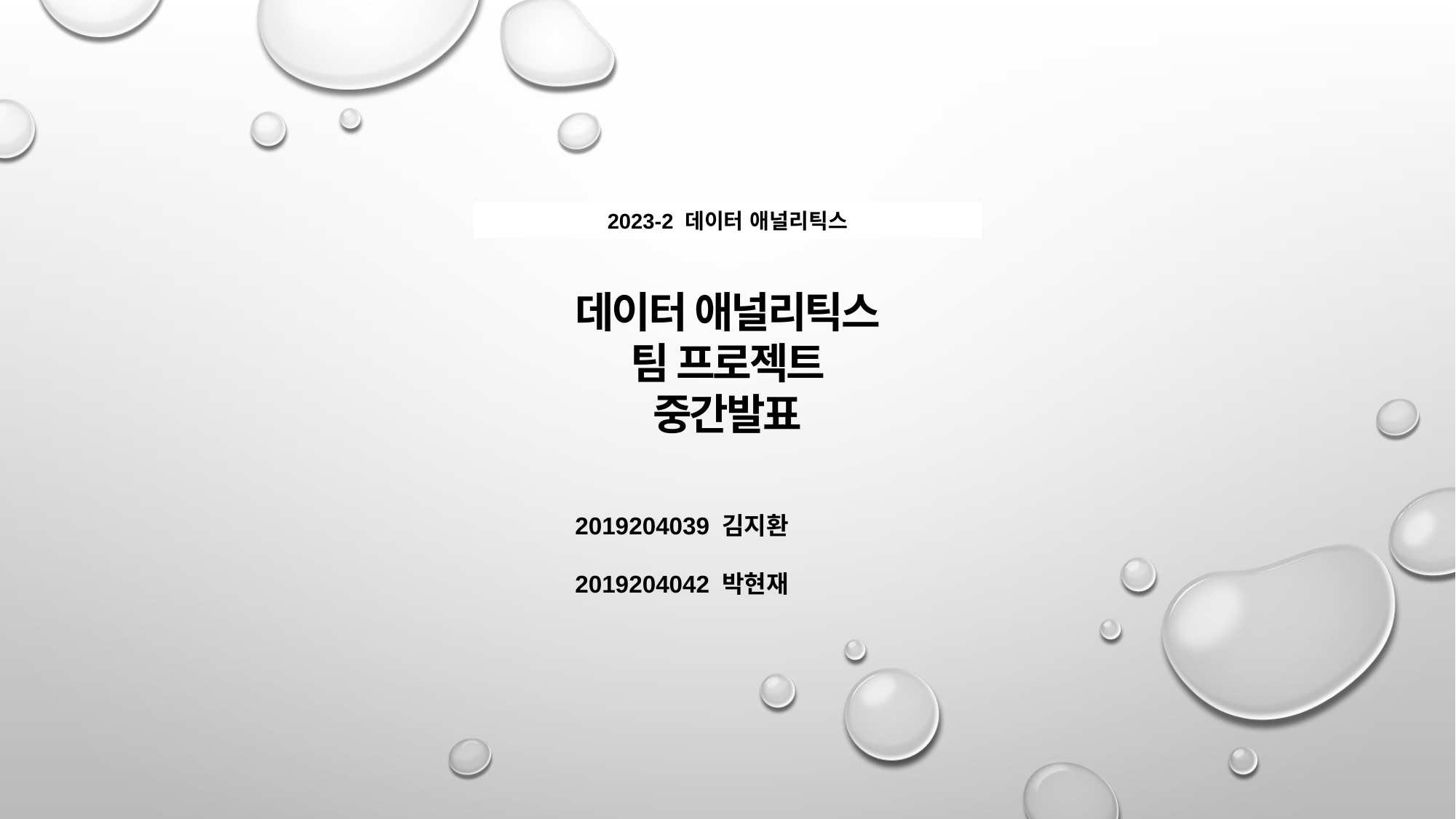

2023-2 데이터 애널리틱스
데이터 애널리틱스
팀 프로젝트
중간발표
2019204039 김지환

2019204042 박현재